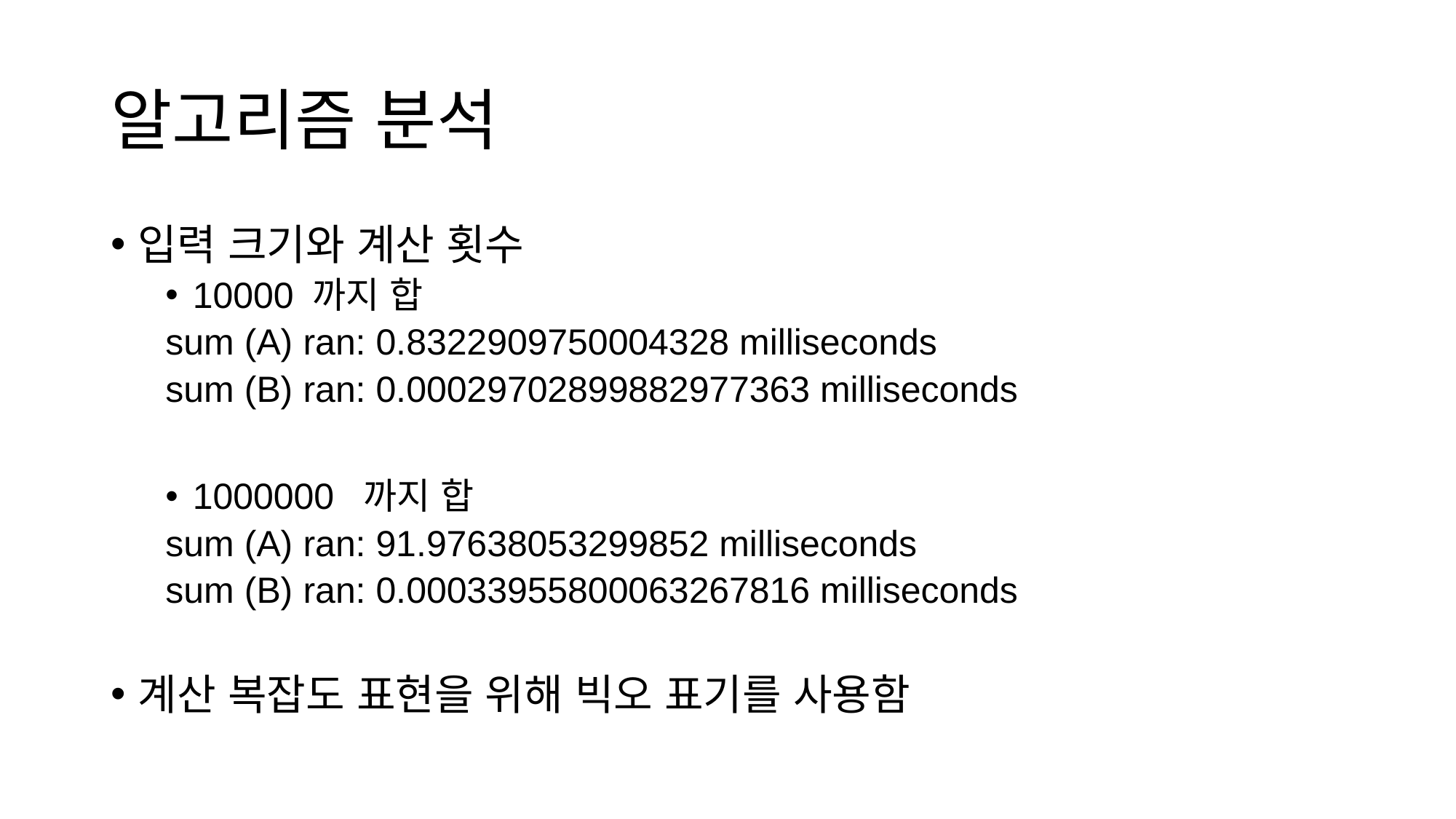

# 알고리즘 분석
입력 크기와 계산 횟수
10000 까지 합
sum (A) ran: 0.8322909750004328 milliseconds
sum (B) ran: 0.00029702899882977363 milliseconds

1000000  까지 합
sum (A) ran: 91.97638053299852 milliseconds
sum (B) ran: 0.00033955800063267816 milliseconds

계산 복잡도 표현을 위해 빅오 표기를 사용함